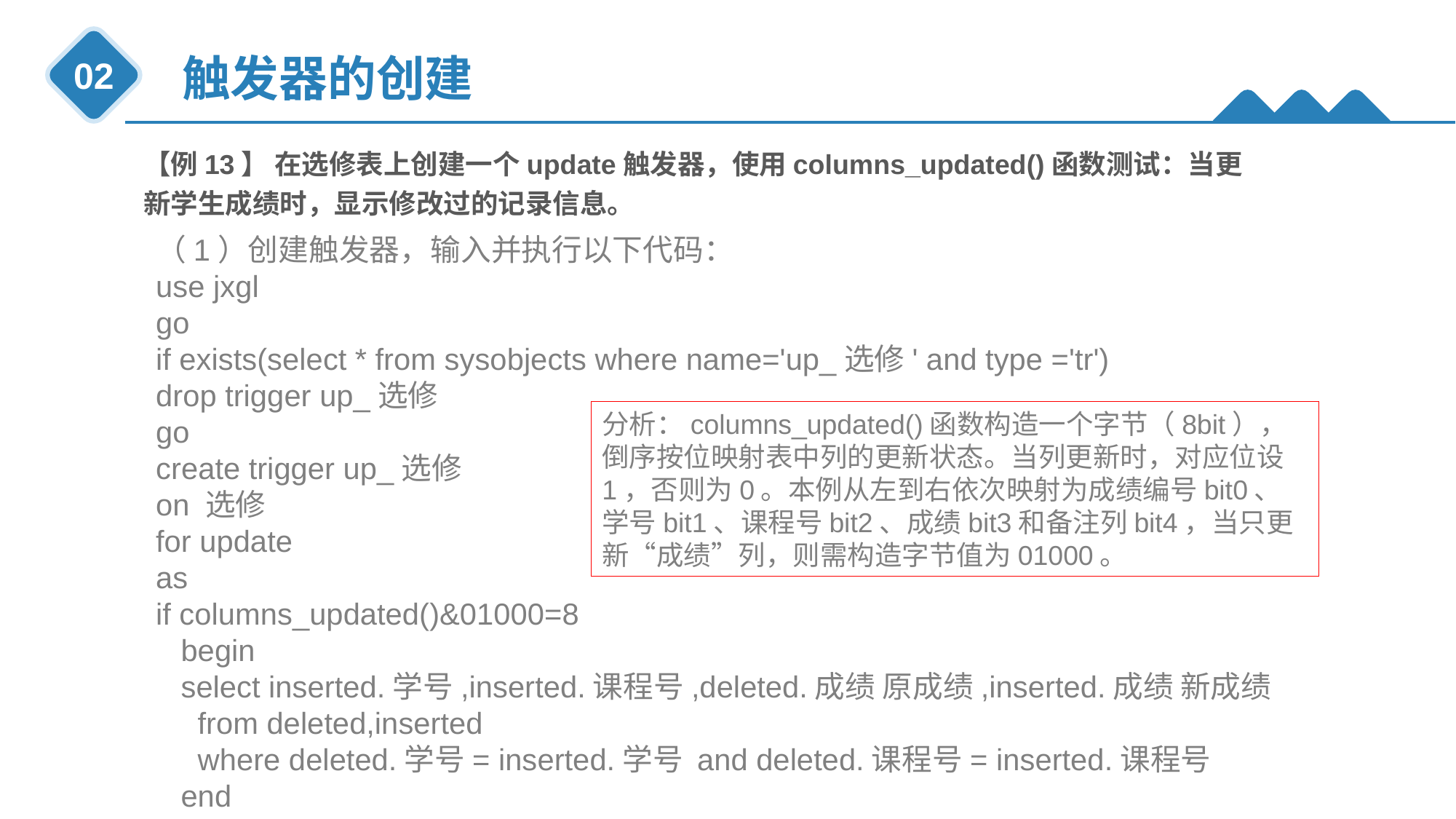

触发器的创建
02

【例13】 在选修表上创建一个update触发器，使用columns_updated()函数测试：当更新学生成绩时，显示修改过的记录信息。
（1）创建触发器，输入并执行以下代码：
use jxgl
go
if exists(select * from sysobjects where name='up_选修' and type ='tr')
drop trigger up_选修
go
create trigger up_选修
on 选修
for update
as
if columns_updated()&01000=8
   begin
   select inserted.学号,inserted.课程号,deleted.成绩 原成绩,inserted.成绩 新成绩
     from deleted,inserted
     where deleted.学号= inserted.学号 and deleted.课程号= inserted.课程号
   end
分析：columns_updated()函数构造一个字节（8bit），倒序按位映射表中列的更新状态。当列更新时，对应位设1，否则为0。本例从左到右依次映射为成绩编号bit0、学号bit1、课程号bit2、成绩bit3和备注列bit4，当只更新“成绩”列，则需构造字节值为01000。